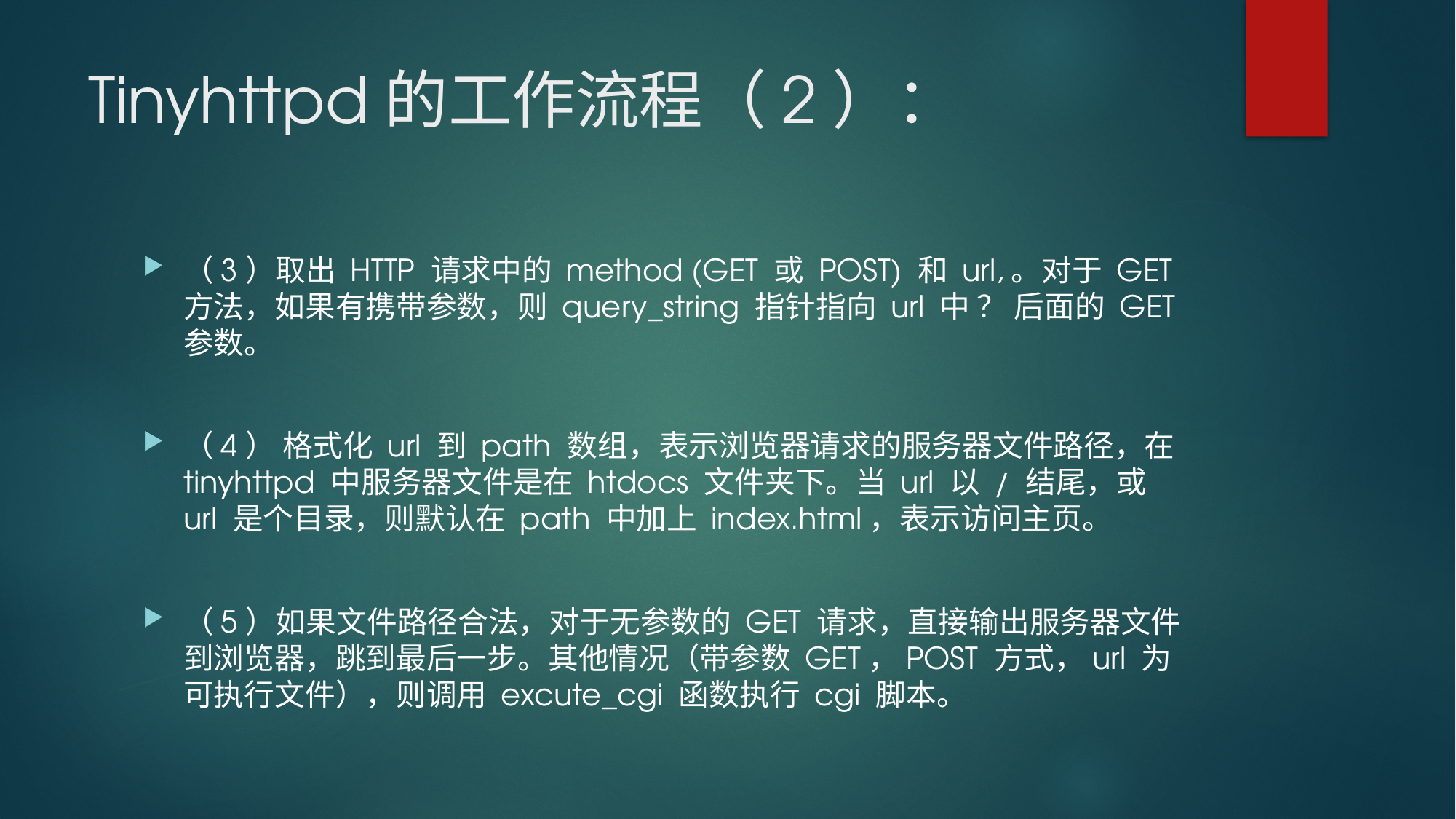

# Tinyhttpd的工作流程（2）：
（3）取出 HTTP 请求中的 method (GET 或 POST) 和 url,。对于 GET 方法，如果有携带参数，则 query_string 指针指向 url 中 ？ 后面的 GET 参数。

（4） 格式化 url 到 path 数组，表示浏览器请求的服务器文件路径，在 tinyhttpd 中服务器文件是在 htdocs 文件夹下。当 url 以 / 结尾，或 url 是个目录，则默认在 path 中加上 index.html，表示访问主页。

（5）如果文件路径合法，对于无参数的 GET 请求，直接输出服务器文件到浏览器，跳到最后一步。其他情况（带参数 GET，POST 方式，url 为可执行文件），则调用 excute_cgi 函数执行 cgi 脚本。